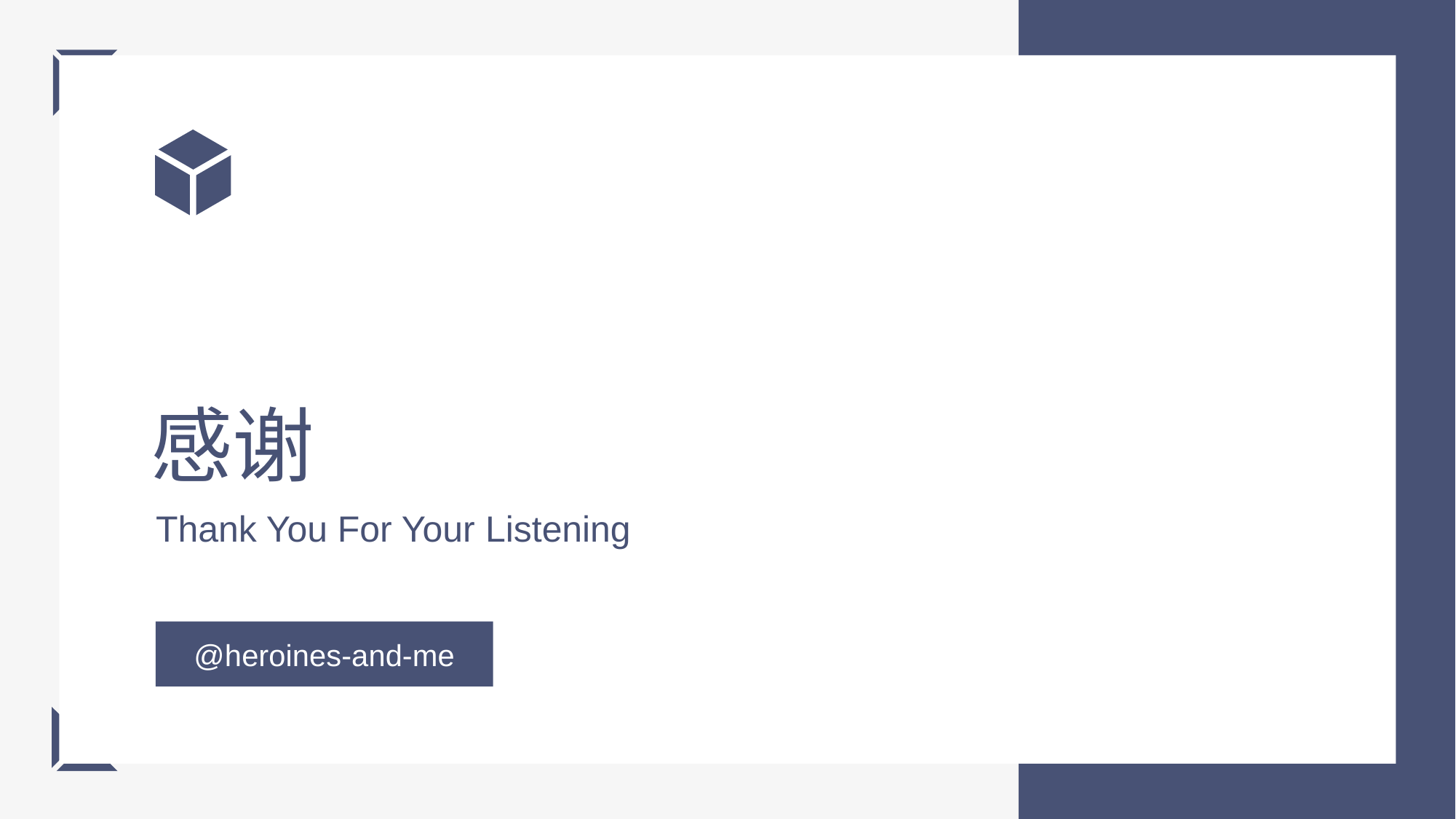

感谢
Thank You For Your Listening
@heroines-and-me